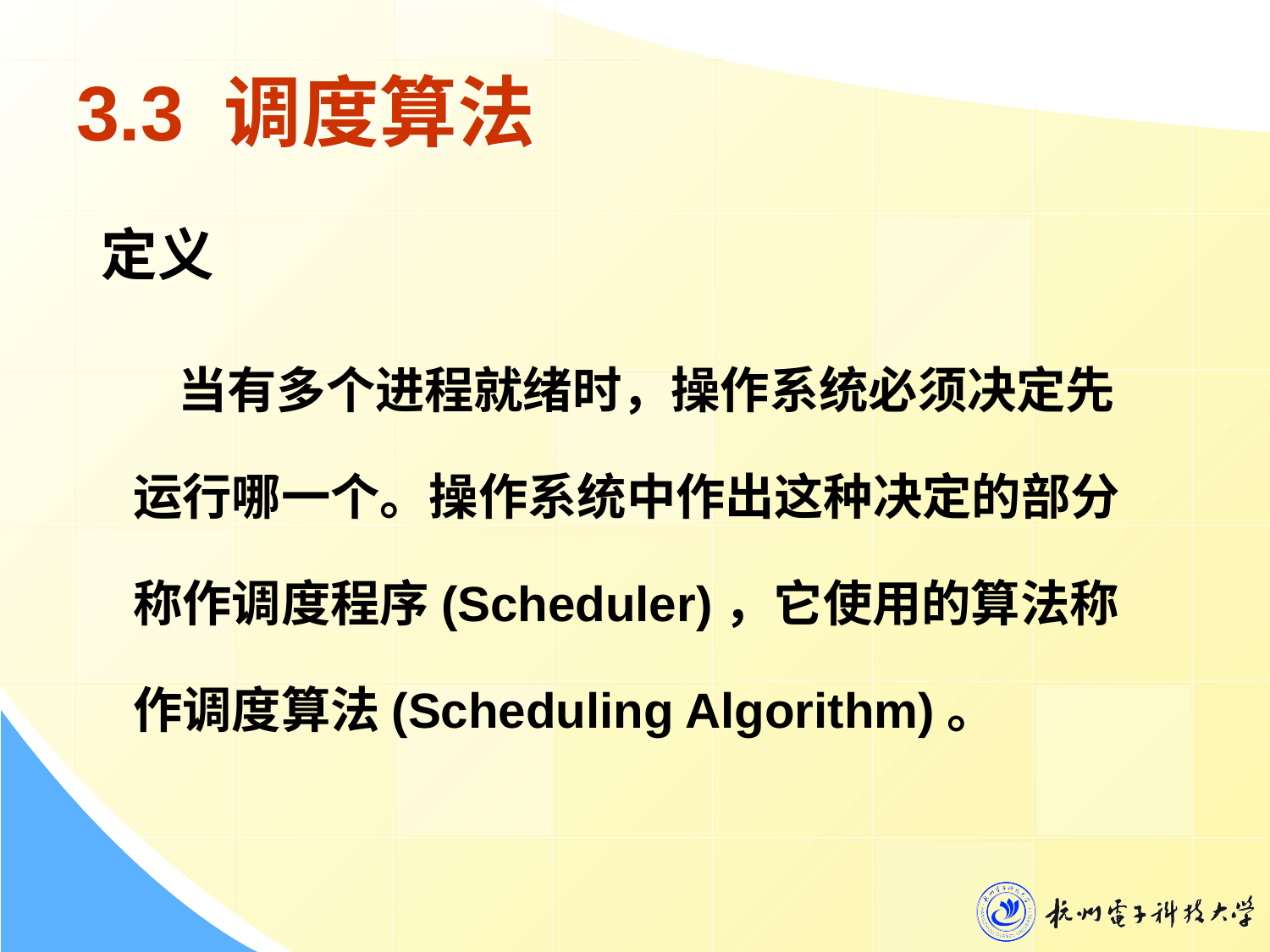

3.3 调度算法
定义
       当有多个进程就绪时，操作系统必须决定先运行哪一个。操作系统中作出这种决定的部分称作调度程序(Scheduler)，它使用的算法称作调度算法(Scheduling Algorithm)。